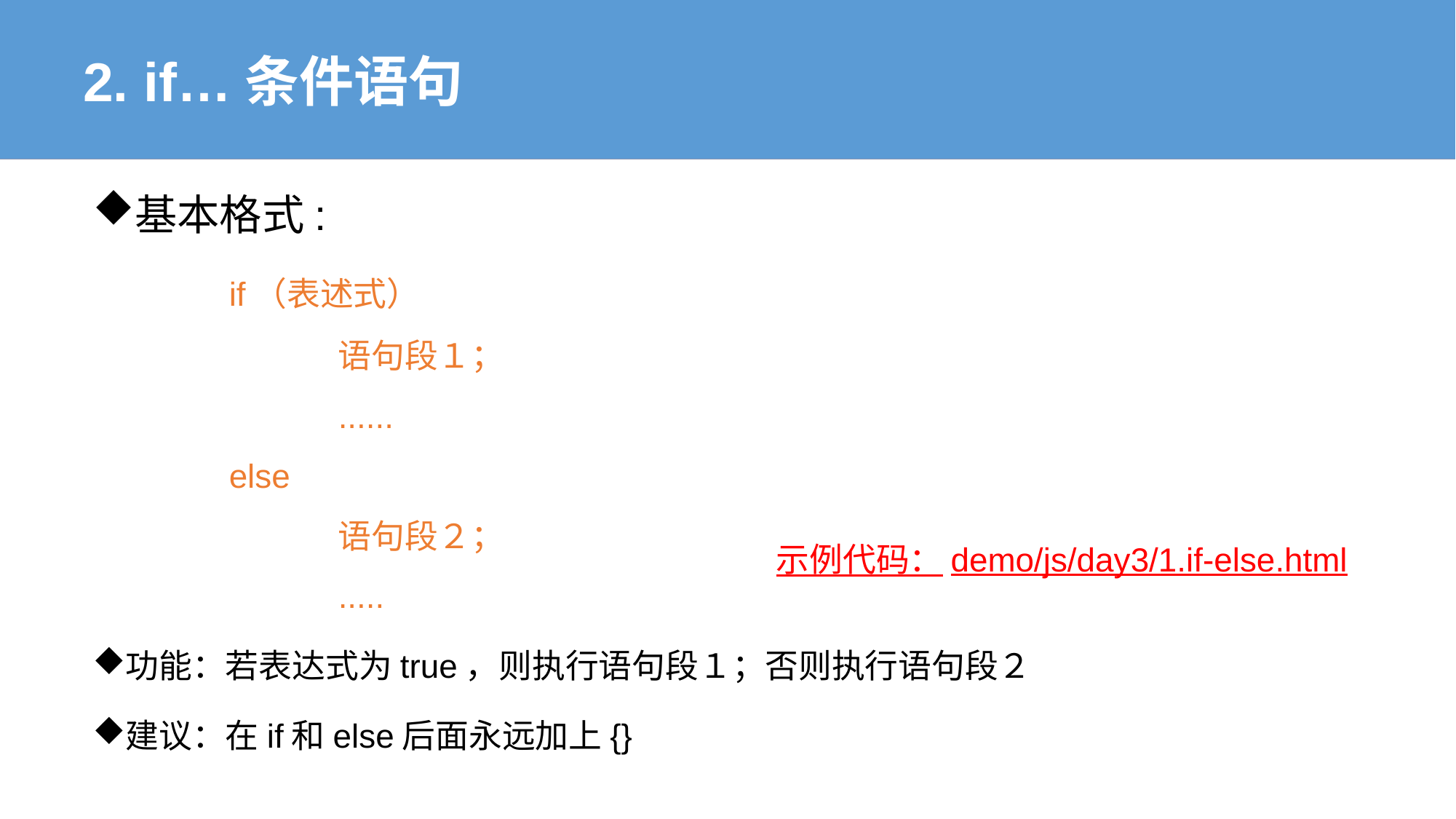

2. if…条件语句

基本格式:
	if（表述式）
		语句段１；
		......
	else
		语句段２；
		.....
功能：若表达式为true，则执行语句段１；否则执行语句段２
建议：在if和else后面永远加上{}
示例代码：demo/js/day3/1.if-else.html